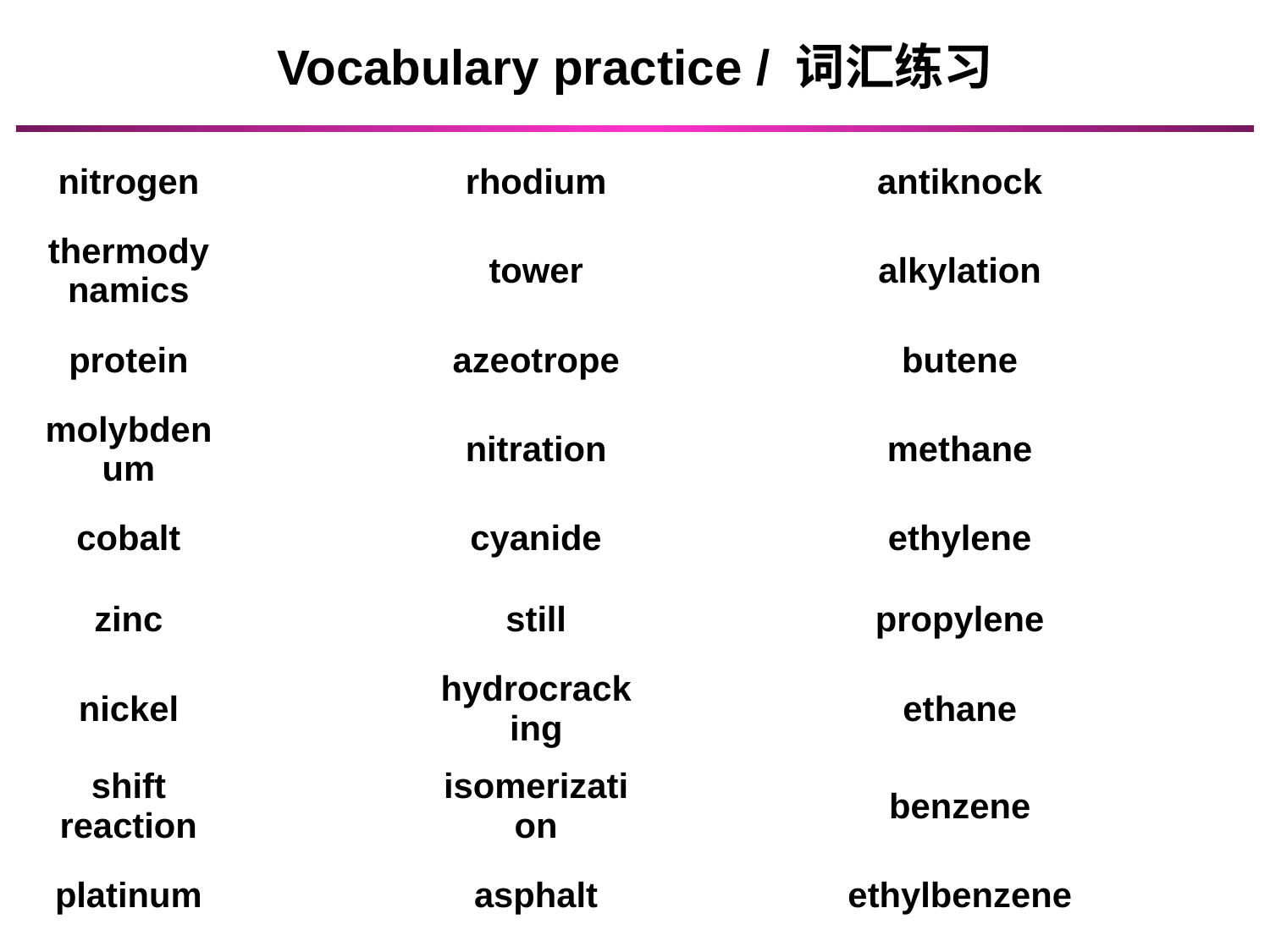

Vocabulary practice / 词汇练习

| nitrogen | 氮 | rhodium | 铑 | antiknock | 抗爆的 |
| --- | --- | --- | --- | --- | --- |
| thermodynamics | 热力学 | tower | 塔 | alkylation | 烷基化 |
| protein | 蛋白质 | azeotrope | 恒沸物 | butene | 丁烯 |
| molybdenum | 钼 | nitration | 硝化 | methane | 甲烷 |
| cobalt | 钴 | cyanide | 氰化物 | ethylene | 乙烯 |
| zinc | 锌 | still | 蒸馏 | propylene | 丙烯 |
| nickel | 镍 | hydrocracking | 加氢裂化 | ethane | 乙烷 |
| shift reaction | 变换反应 | isomerization | 异构化 | benzene | 苯 |
| platinum | 铂 | asphalt | 沥青 | ethylbenzene | 乙苯 |

3